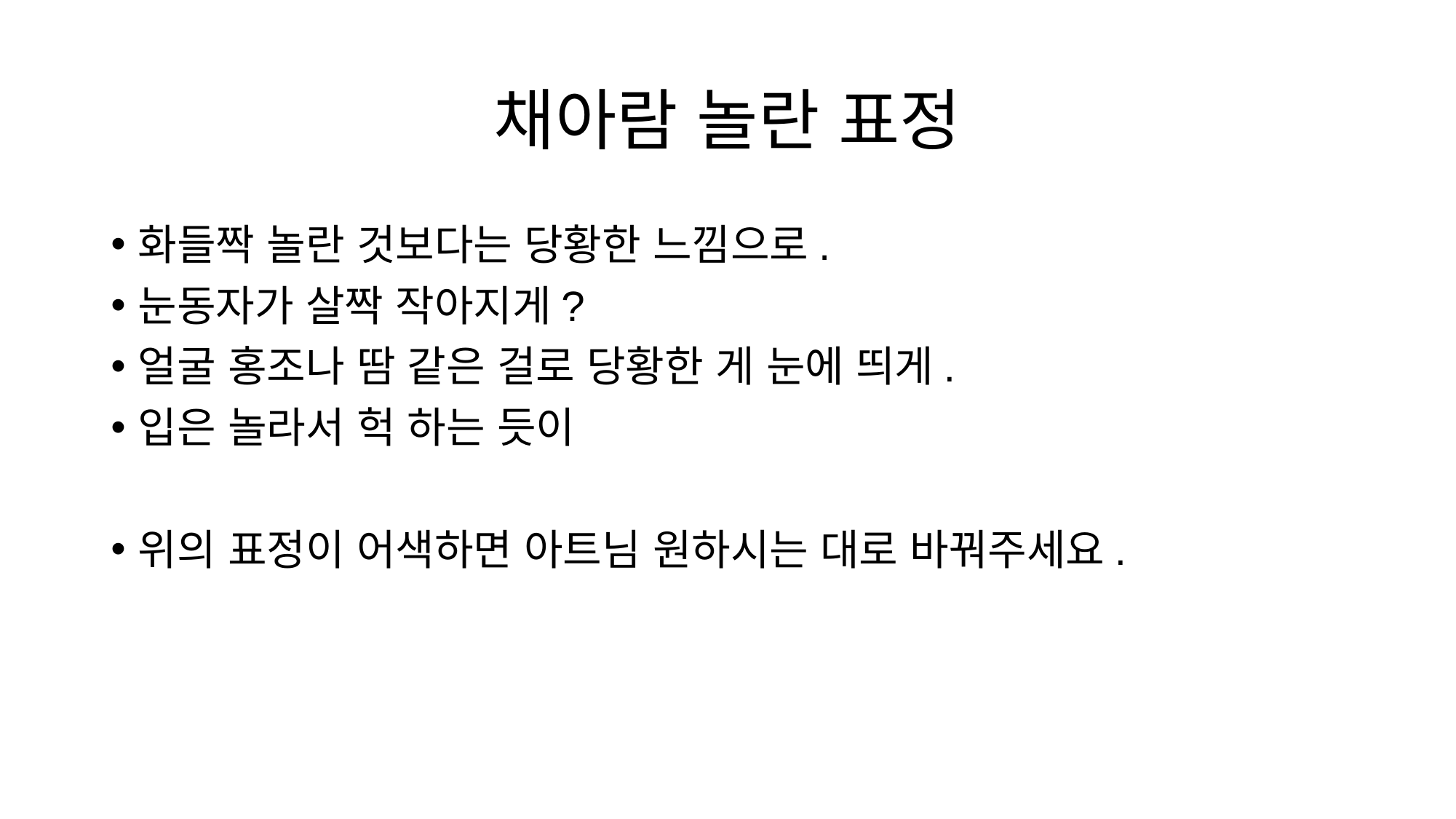

# 채아람 놀란 표정
화들짝 놀란 것보다는 당황한 느낌으로.
눈동자가 살짝 작아지게?
얼굴 홍조나 땀 같은 걸로 당황한 게 눈에 띄게.
입은 놀라서 헉 하는 듯이

위의 표정이 어색하면 아트님 원하시는 대로 바꿔주세요.